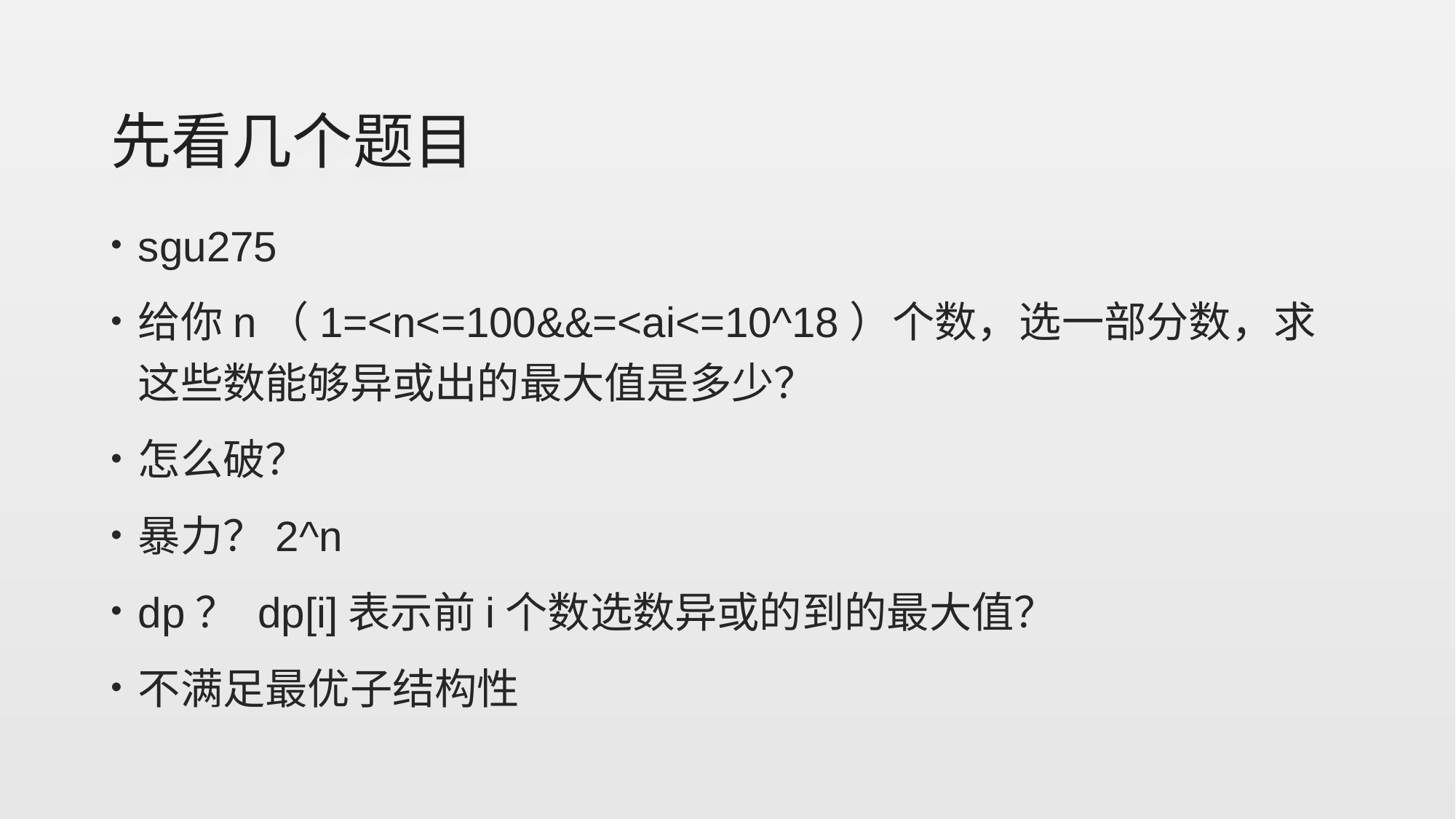

# 先看几个题目
sgu275
给你n（1=<n<=100&&=<ai<=10^18）个数，选一部分数，求这些数能够异或出的最大值是多少？
怎么破？
暴力？2^n
dp？ dp[i]表示前i个数选数异或的到的最大值？
不满足最优子结构性